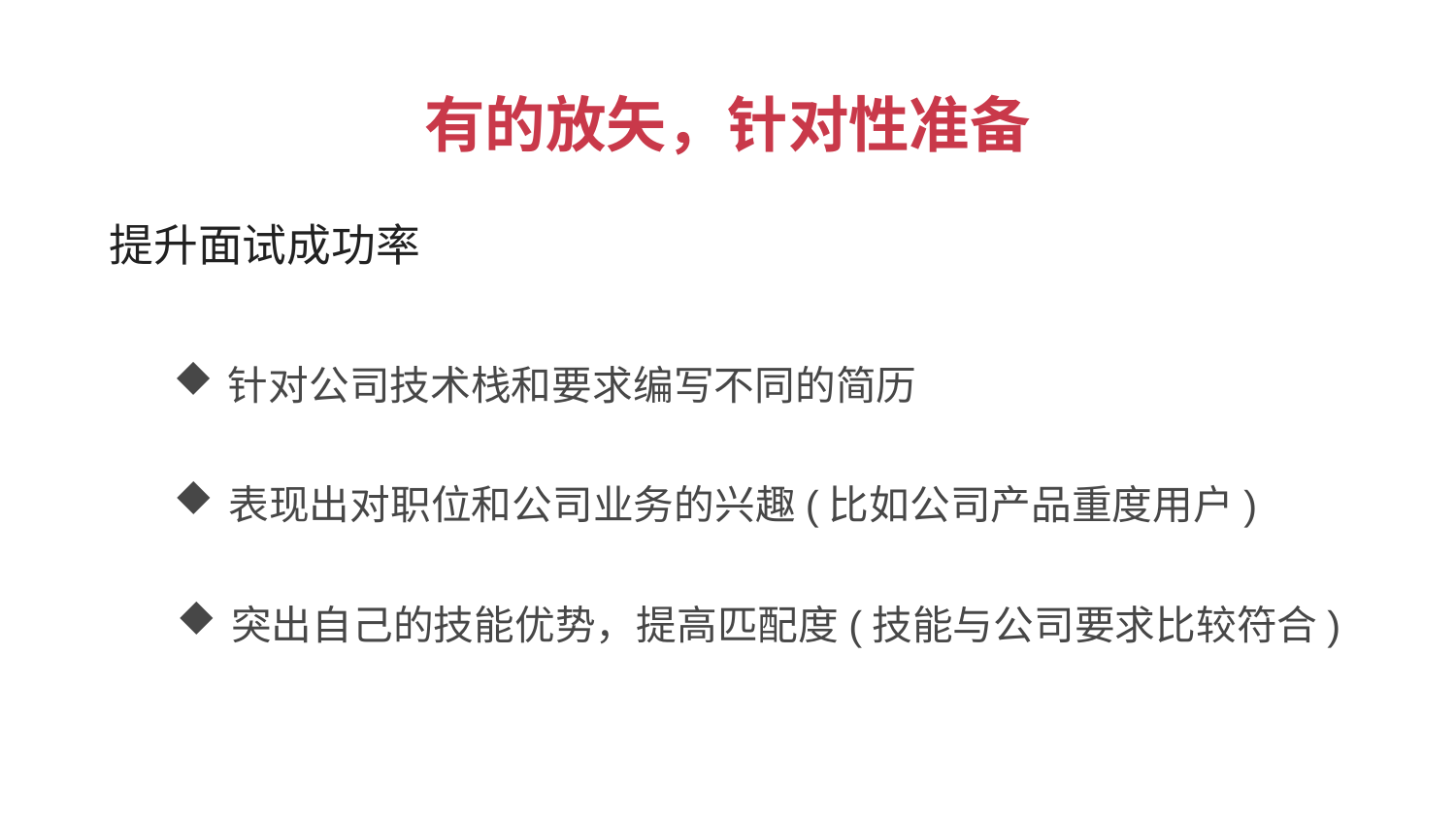

有的放矢，针对性准备
 提升面试成功率
针对公司技术栈和要求编写不同的简历
表现出对职位和公司业务的兴趣(比如公司产品重度用户)
突出自己的技能优势，提高匹配度(技能与公司要求比较符合)